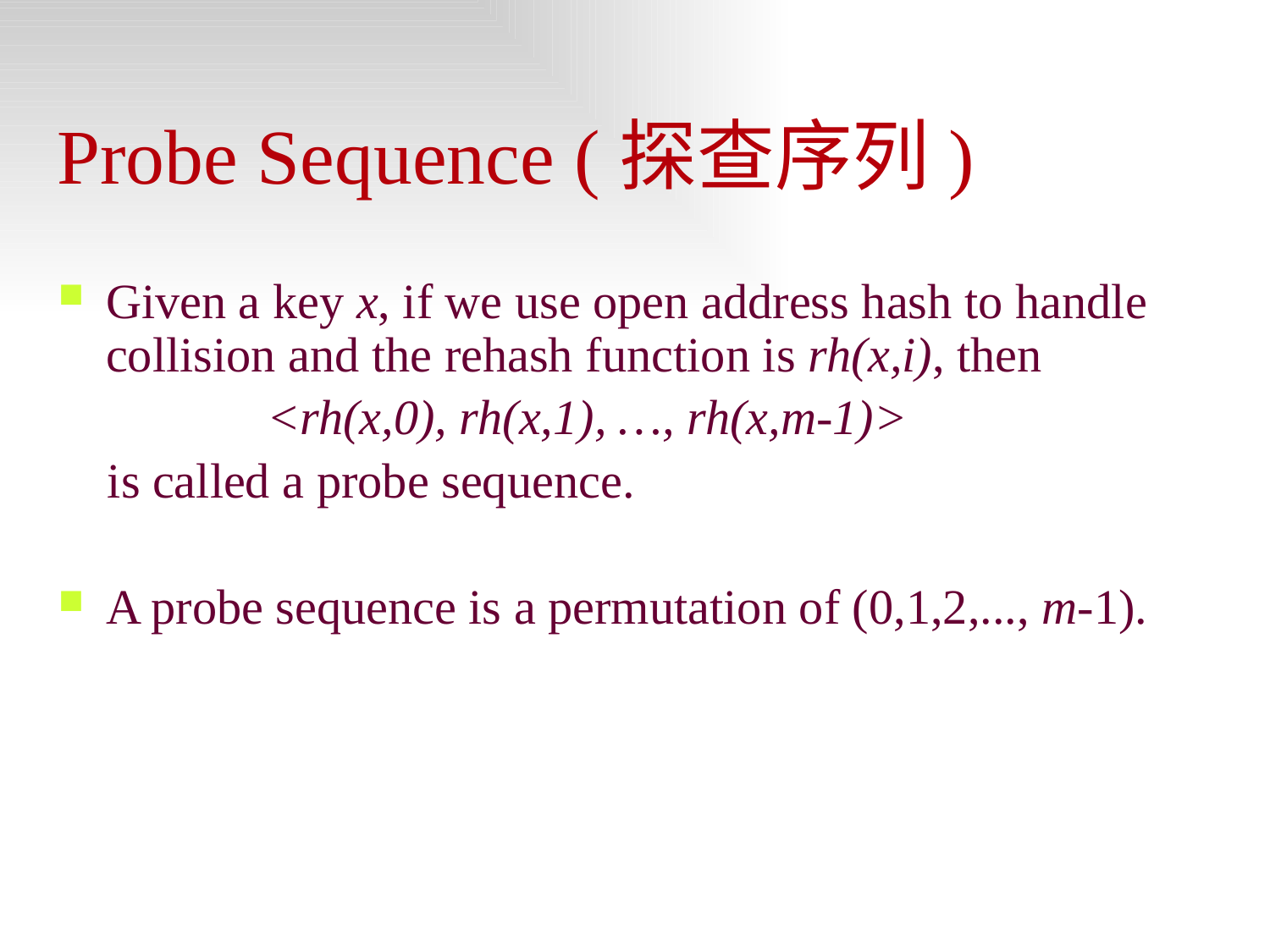

# Probe Sequence (探查序列)
Given a key x, if we use open address hash to handle collision and the rehash function is rh(x,i), then
                 <rh(x,0), rh(x,1), …, rh(x,m-1)>
    is called a probe sequence.

A probe sequence is a permutation of (0,1,2,..., m-1).